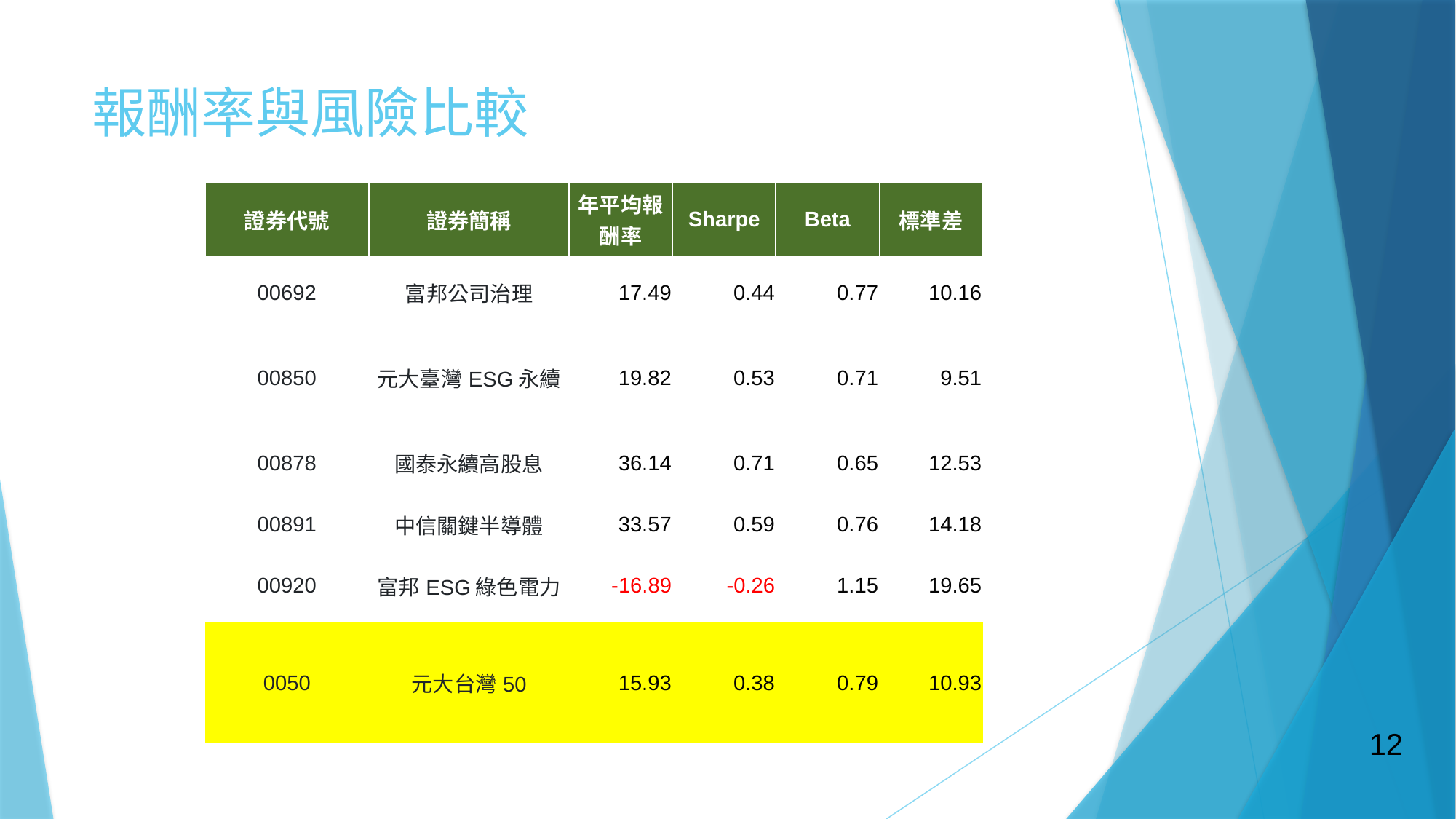

# 報酬率與風險比較
| 證券代號 | 證券簡稱 | 年平均報酬率 | Sharpe | Beta | 標準差 |
| --- | --- | --- | --- | --- | --- |
| 00692 | 富邦公司治理 | 17.49 | 0.44 | 0.77 | 10.16 |
| 00850 | 元大臺灣ESG永續 | 19.82 | 0.53 | 0.71 | 9.51 |
| 00878 | 國泰永續高股息 | 36.14 | 0.71 | 0.65 | 12.53 |
| 00891 | 中信關鍵半導體 | 33.57 | 0.59 | 0.76 | 14.18 |
| 00920 | 富邦ESG綠色電力 | -16.89 | -0.26 | 1.15 | 19.65 |
| 0050 | 元大台灣50 | 15.93 | 0.38 | 0.79 | 10.93 |
12